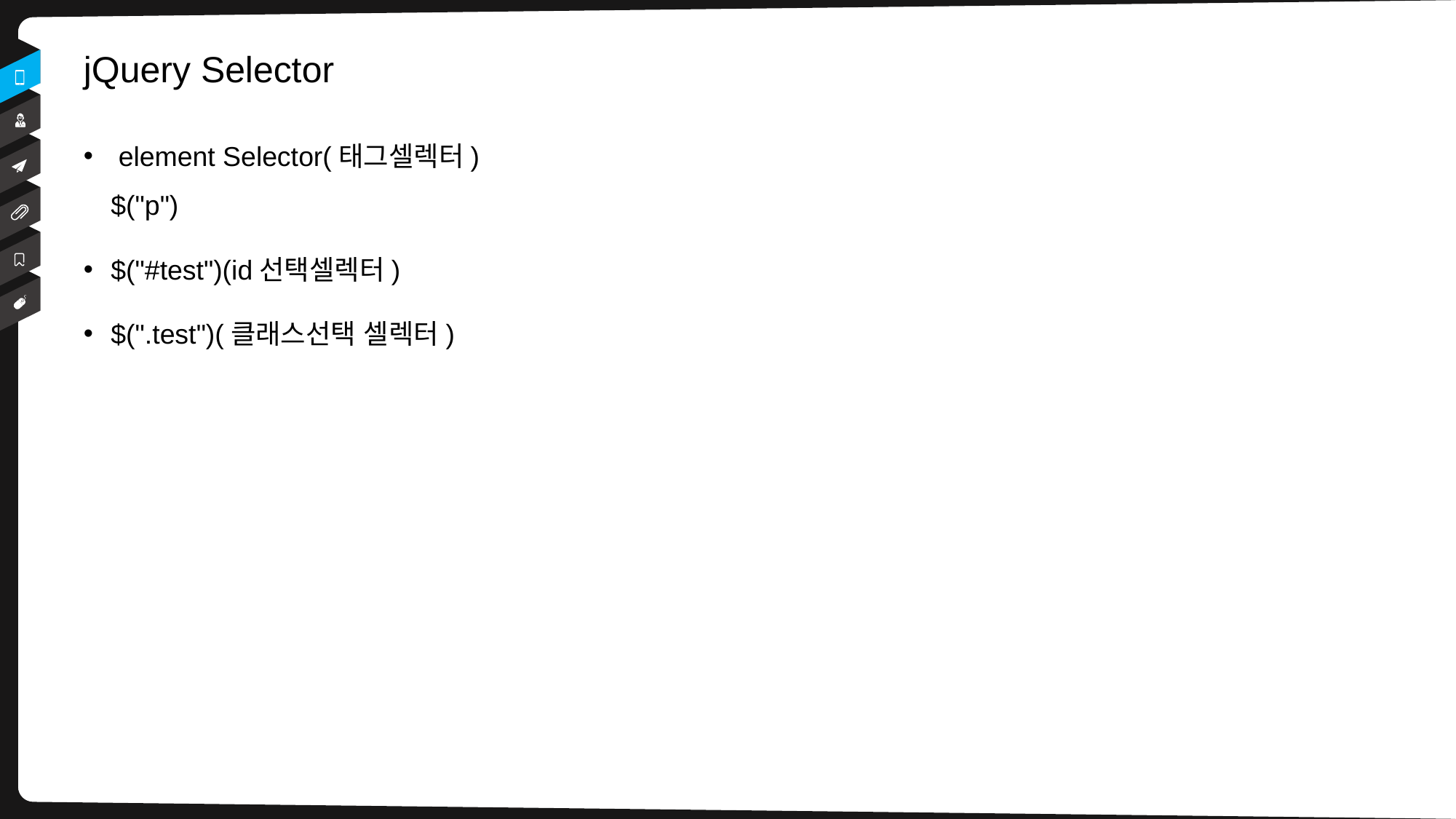

# jQuery Selector
 element Selector(태그셀렉터)
$("p")
$("#test")(id선택셀렉터)
$(".test")(클래스선택 셀렉터)